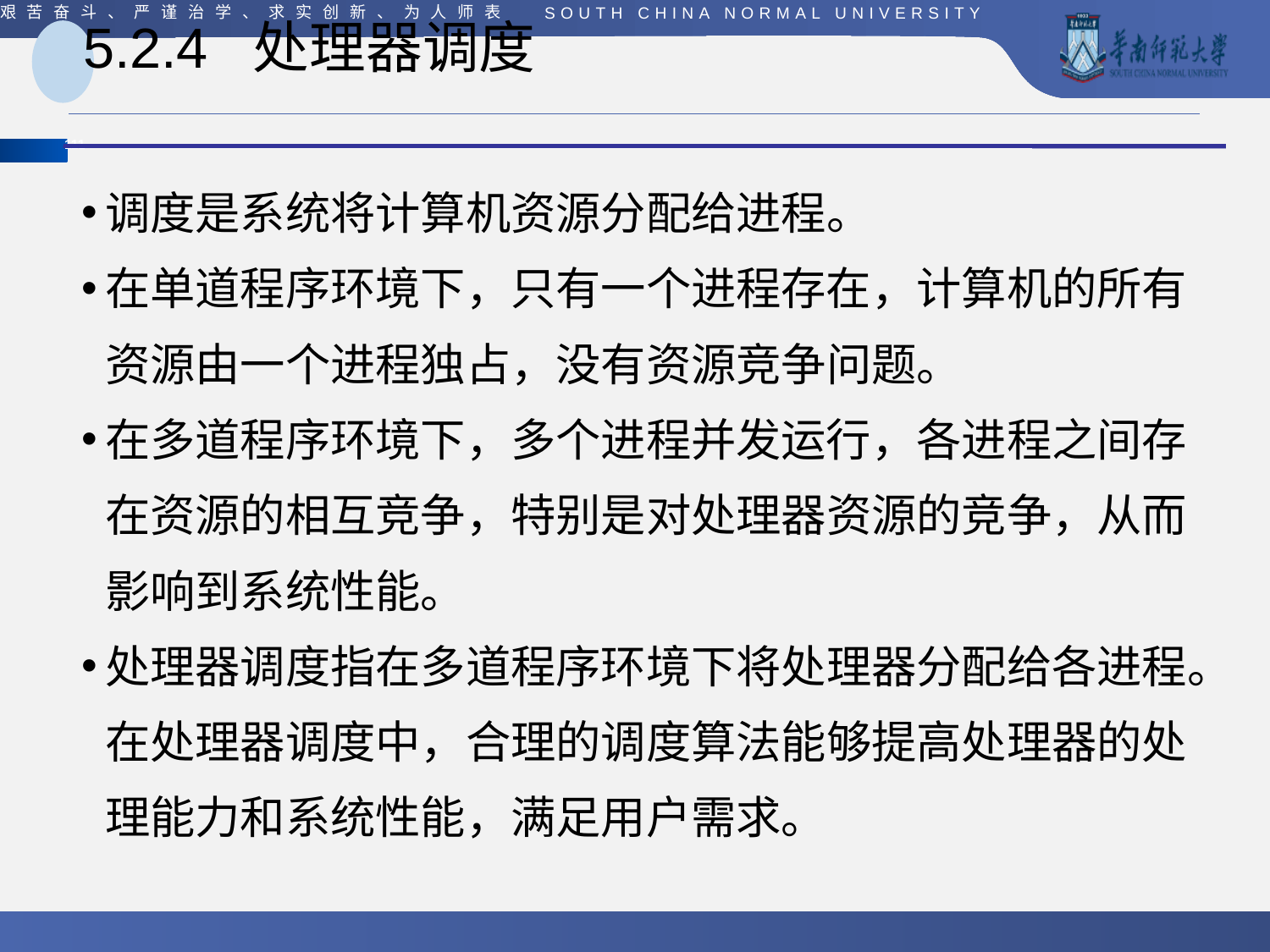

# 5.2.4  处理器调度
调度是系统将计算机资源分配给进程。
在单道程序环境下，只有一个进程存在，计算机的所有资源由一个进程独占，没有资源竞争问题。
在多道程序环境下，多个进程并发运行，各进程之间存在资源的相互竞争，特别是对处理器资源的竞争，从而影响到系统性能。
处理器调度指在多道程序环境下将处理器分配给各进程。在处理器调度中，合理的调度算法能够提高处理器的处理能力和系统性能，满足用户需求。

111